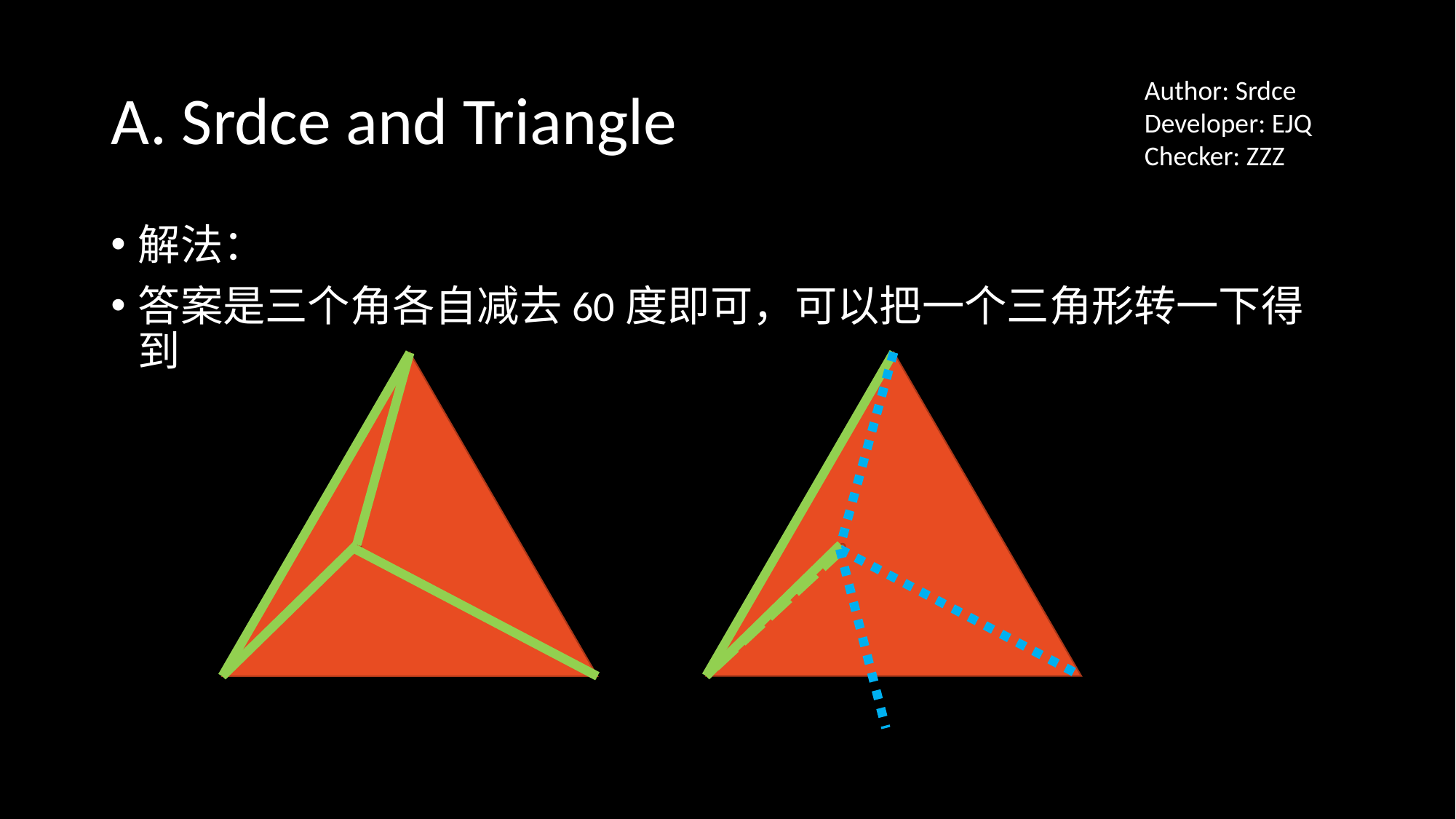

# A. Srdce and Triangle
Author: Srdce
Developer: EJQ
Checker: ZZZ
解法：
答案是三个角各自减去60度即可，可以把一个三角形转一下得到